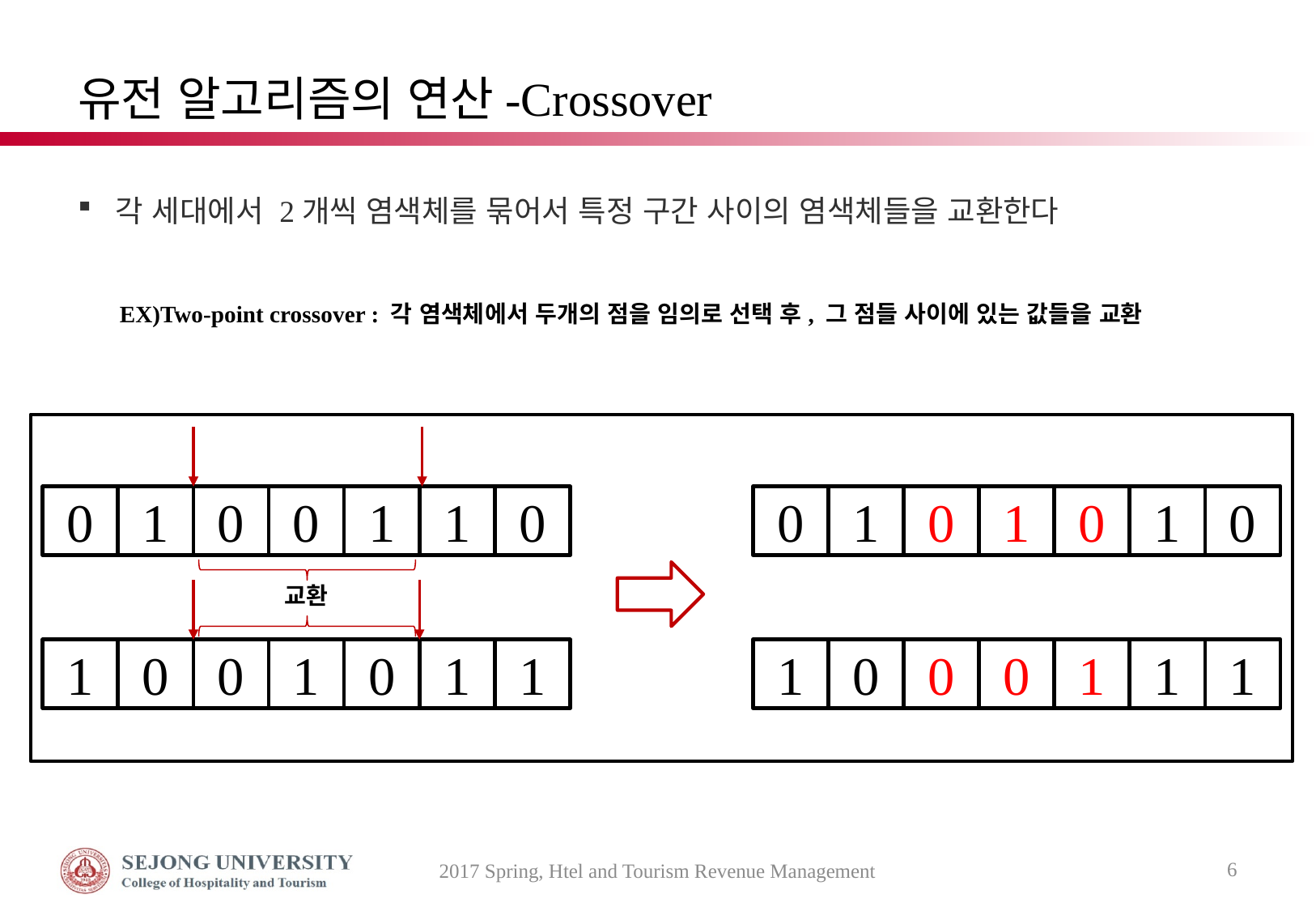

# 유전 알고리즘의 연산-Crossover

각 세대에서 2개씩 염색체를 묶어서 특정 구간 사이의 염색체들을 교환한다
EX)Two-point crossover : 각 염색체에서 두개의 점을 임의로 선택 후, 그 점들 사이에 있는 값들을 교환

0
1
0
0
1
1
0
0
1
0
1
0
1
0

교환
1
0
0
1
0
1
1
1
0
0
0
1
1
1
6
2017 Spring, Htel and Tourism Revenue Management